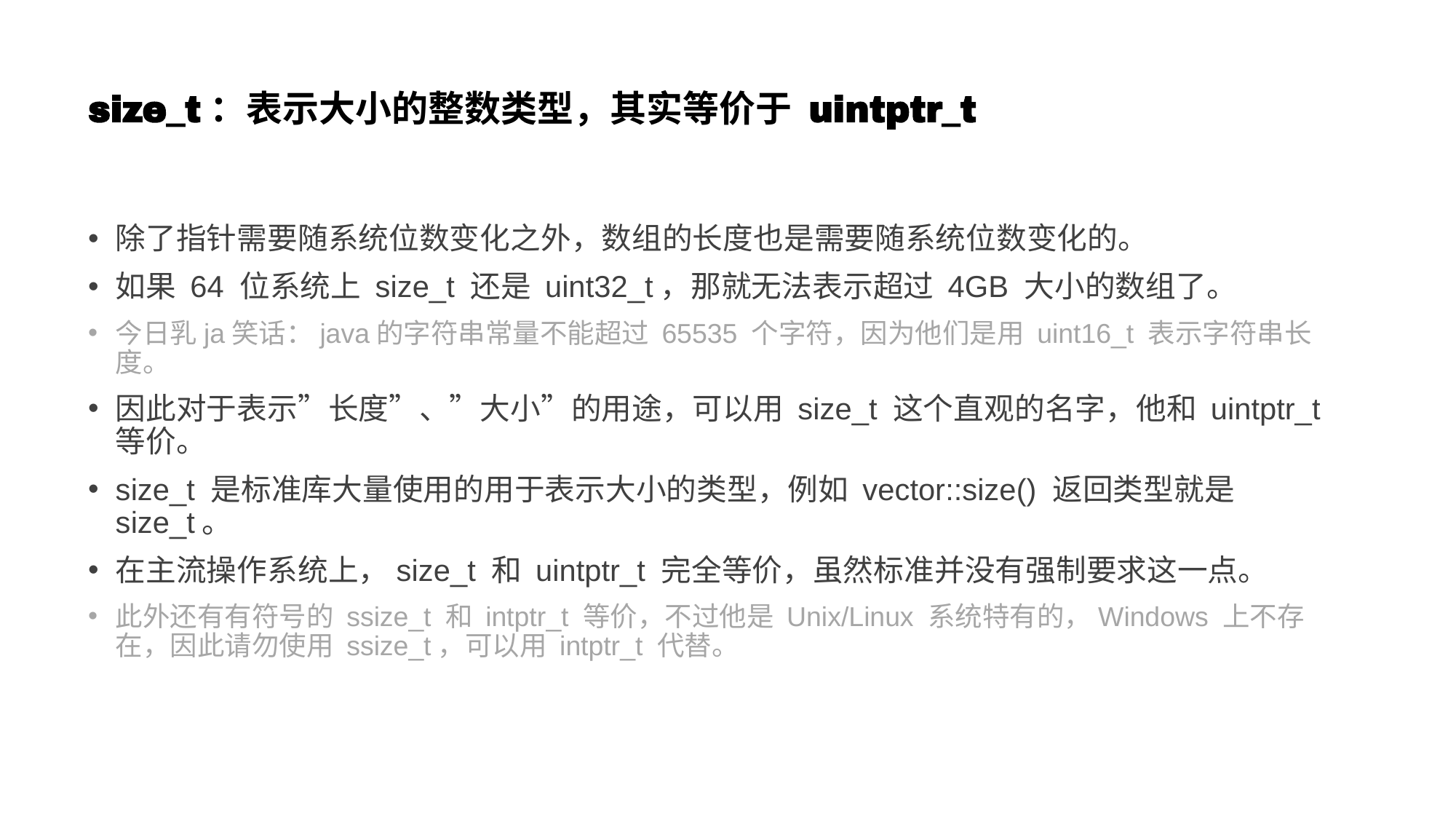

# size_t：表示大小的整数类型，其实等价于 uintptr_t
除了指针需要随系统位数变化之外，数组的长度也是需要随系统位数变化的。
如果 64 位系统上 size_t 还是 uint32_t，那就无法表示超过 4GB 大小的数组了。
今日乳ja笑话：java的字符串常量不能超过 65535 个字符，因为他们是用 uint16_t 表示字符串长度。
因此对于表示”长度”、”大小”的用途，可以用 size_t 这个直观的名字，他和 uintptr_t 等价。
size_t 是标准库大量使用的用于表示大小的类型，例如 vector::size() 返回类型就是 size_t。
在主流操作系统上，size_t 和 uintptr_t 完全等价，虽然标准并没有强制要求这一点。
此外还有有符号的 ssize_t 和 intptr_t 等价，不过他是 Unix/Linux 系统特有的，Windows 上不存在，因此请勿使用 ssize_t，可以用 intptr_t 代替。